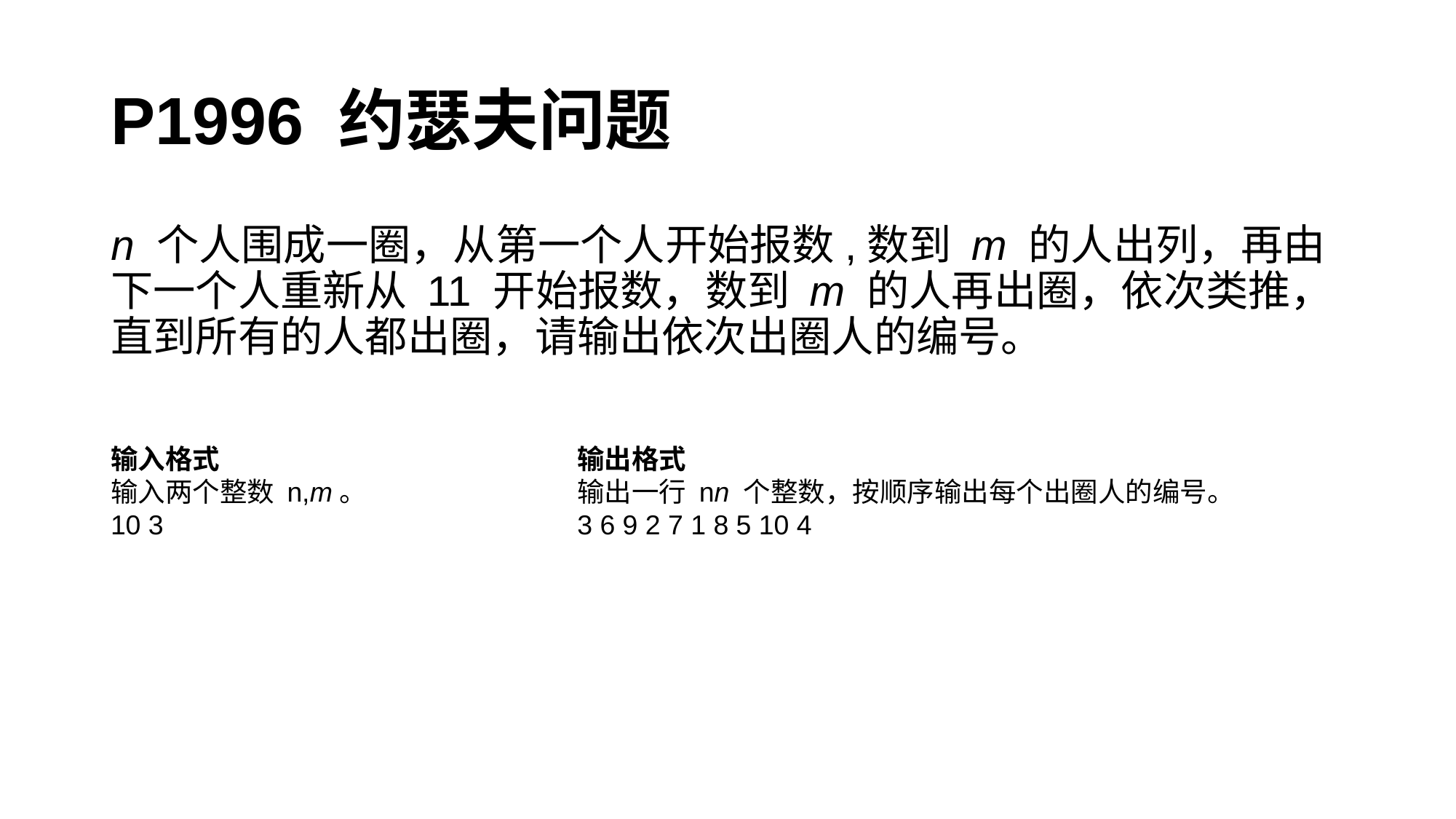

# P1996 约瑟夫问题
n 个人围成一圈，从第一个人开始报数,数到 m 的人出列，再由下一个人重新从 11 开始报数，数到 m 的人再出圈，依次类推，直到所有的人都出圈，请输出依次出圈人的编号。

输入格式
输入两个整数 n,m。
10 3
输出格式
输出一行 nn 个整数，按顺序输出每个出圈人的编号。
3 6 9 2 7 1 8 5 10 4